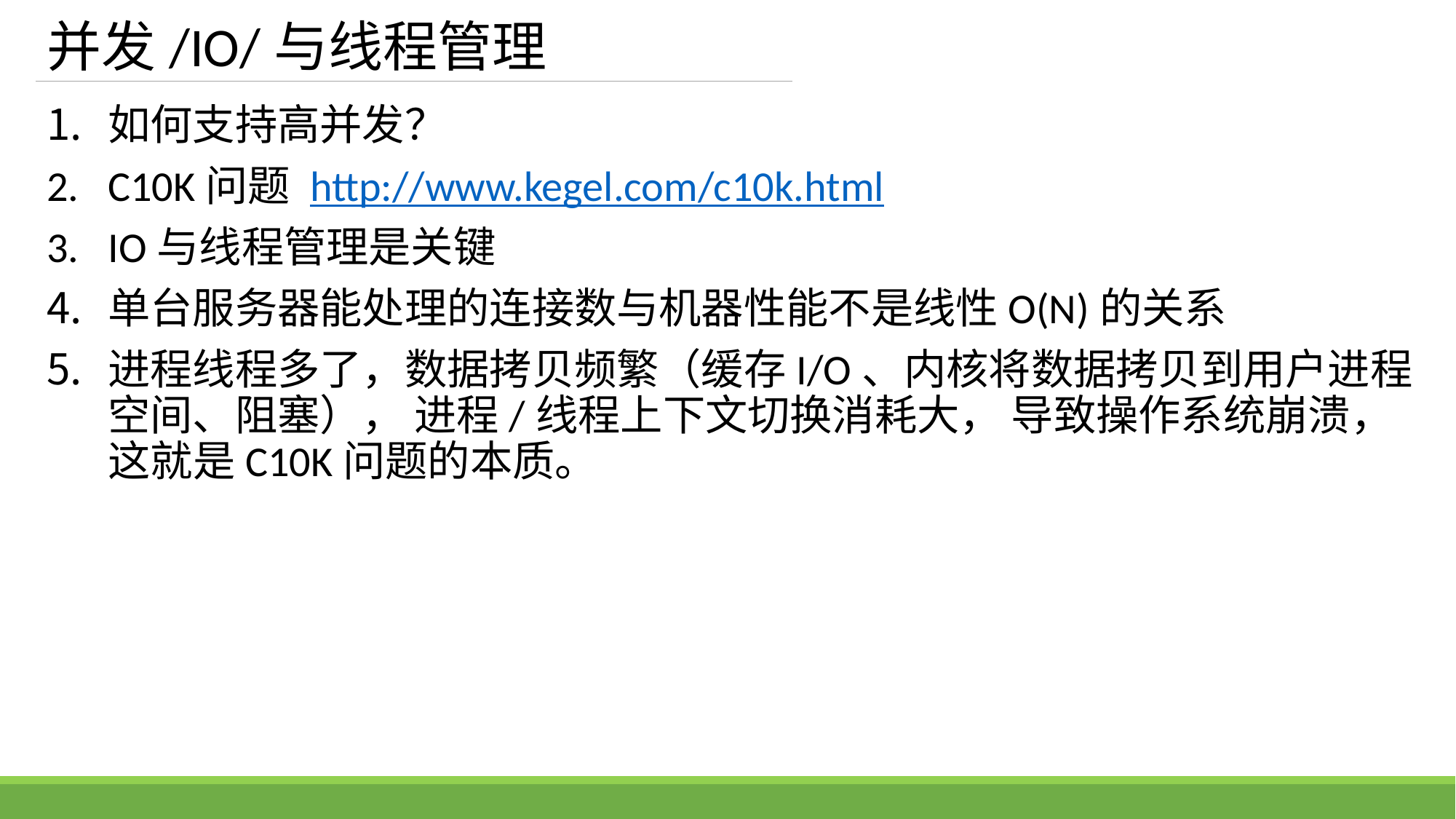

# 并发/IO/与线程管理
如何支持高并发？
C10K问题 http://www.kegel.com/c10k.html
IO与线程管理是关键
单台服务器能处理的连接数与机器性能不是线性O(N)的关系
进程线程多了，数据拷贝频繁（缓存I/O、内核将数据拷贝到用户进程空间、阻塞）， 进程/线程上下文切换消耗大， 导致操作系统崩溃，这就是C10K问题的本质。